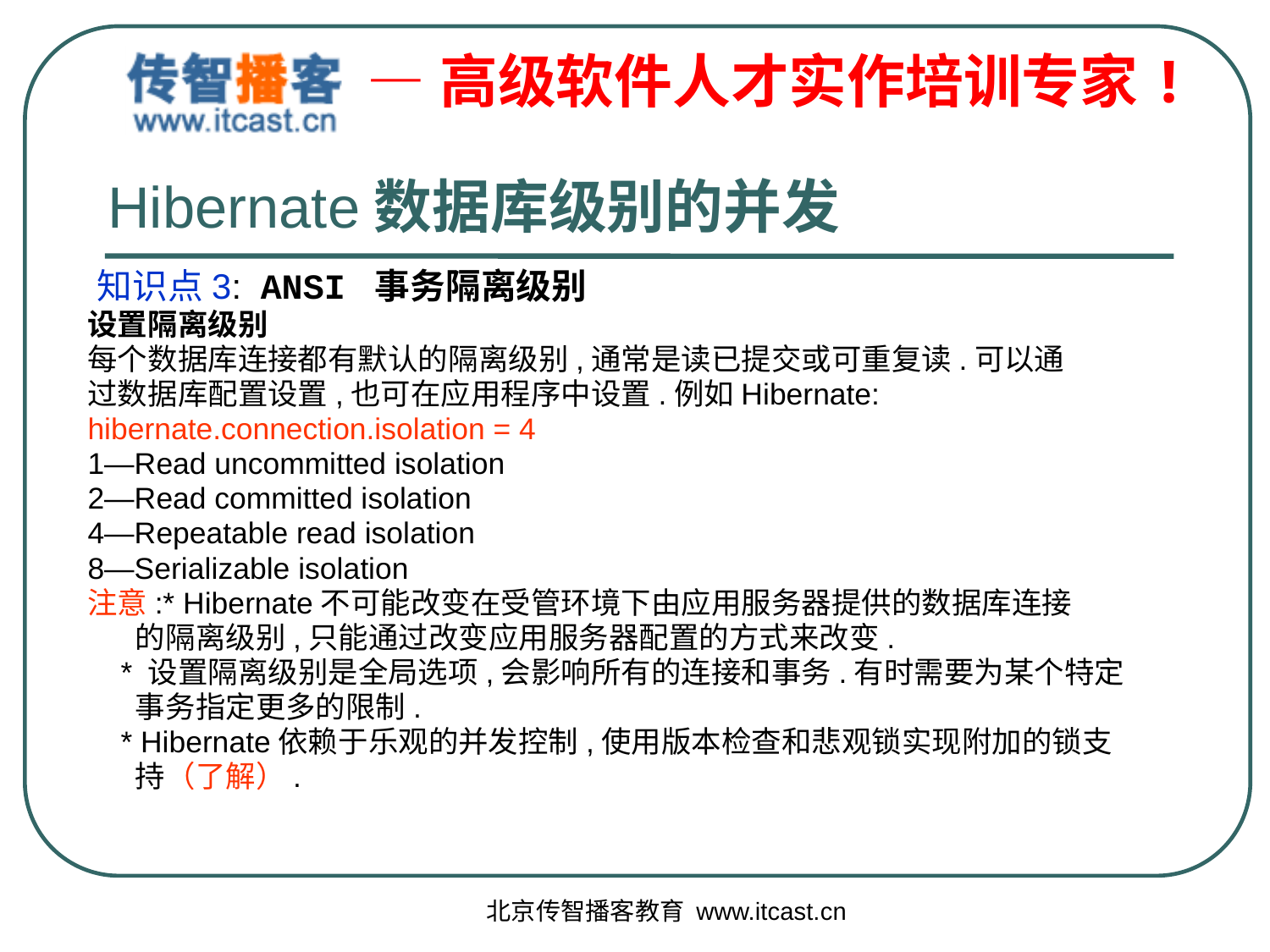

# Hibernate数据库级别的并发
知识点3:  ANSI 事务隔离级别
设置隔离级别
每个数据库连接都有默认的隔离级别,通常是读已提交或可重复读.可以通
过数据库配置设置,也可在应用程序中设置.例如Hibernate:
hibernate.connection.isolation = 4
1—Read uncommitted isolation
2—Read committed isolation
4—Repeatable read isolation
8—Serializable isolation
注意:* Hibernate不可能改变在受管环境下由应用服务器提供的数据库连接
      的隔离级别,只能通过改变应用服务器配置的方式来改变.
    * 设置隔离级别是全局选项,会影响所有的连接和事务.有时需要为某个特定
      事务指定更多的限制.
    * Hibernate依赖于乐观的并发控制,使用版本检查和悲观锁实现附加的锁支
      持（了解）.
北京传智播客教育 www.itcast.cn